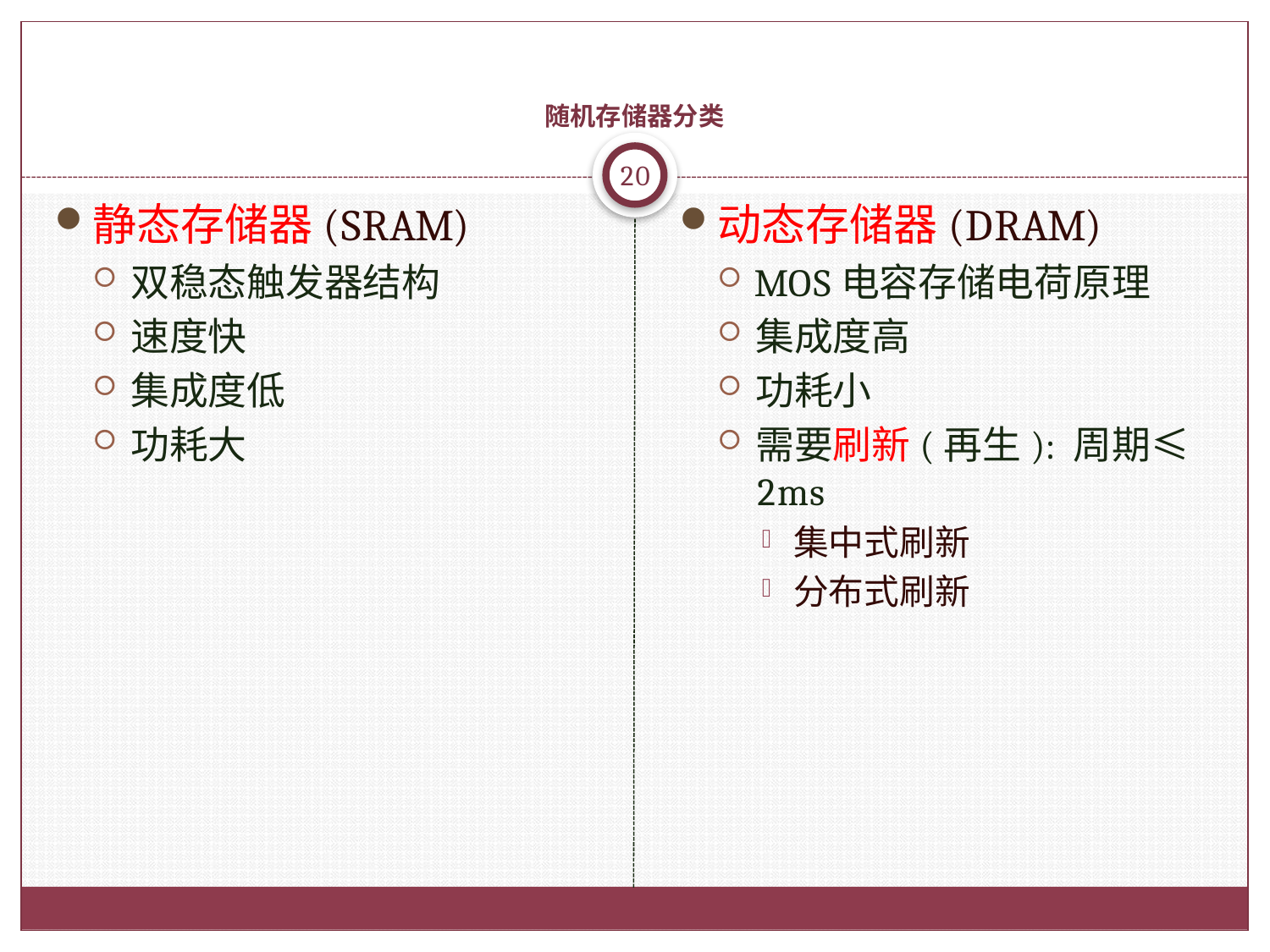

# 随机存储器分类
20
静态存储器(SRAM)
双稳态触发器结构
速度快
集成度低
功耗大

动态存储器(DRAM)
MOS电容存储电荷原理
集成度高
功耗小
需要刷新(再生): 周期≤2ms
集中式刷新
分布式刷新